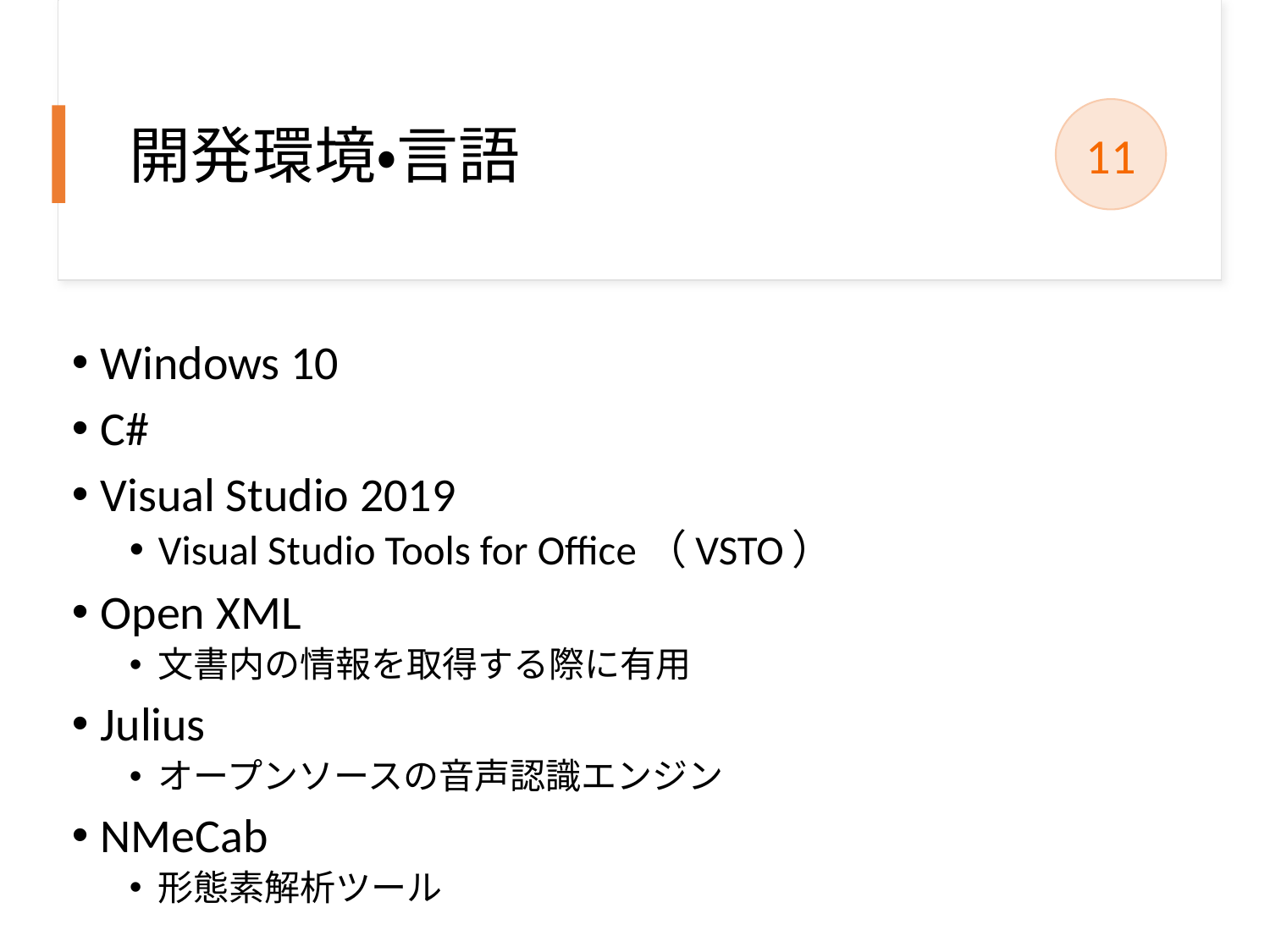

# 開発環境・言語
11

Windows 10
C#
Visual Studio 2019
Visual Studio Tools for Office（VSTO）
Open XML
文書内の情報を取得する際に有用
Julius
オープンソースの音声認識エンジン
NMeCab
形態素解析ツール